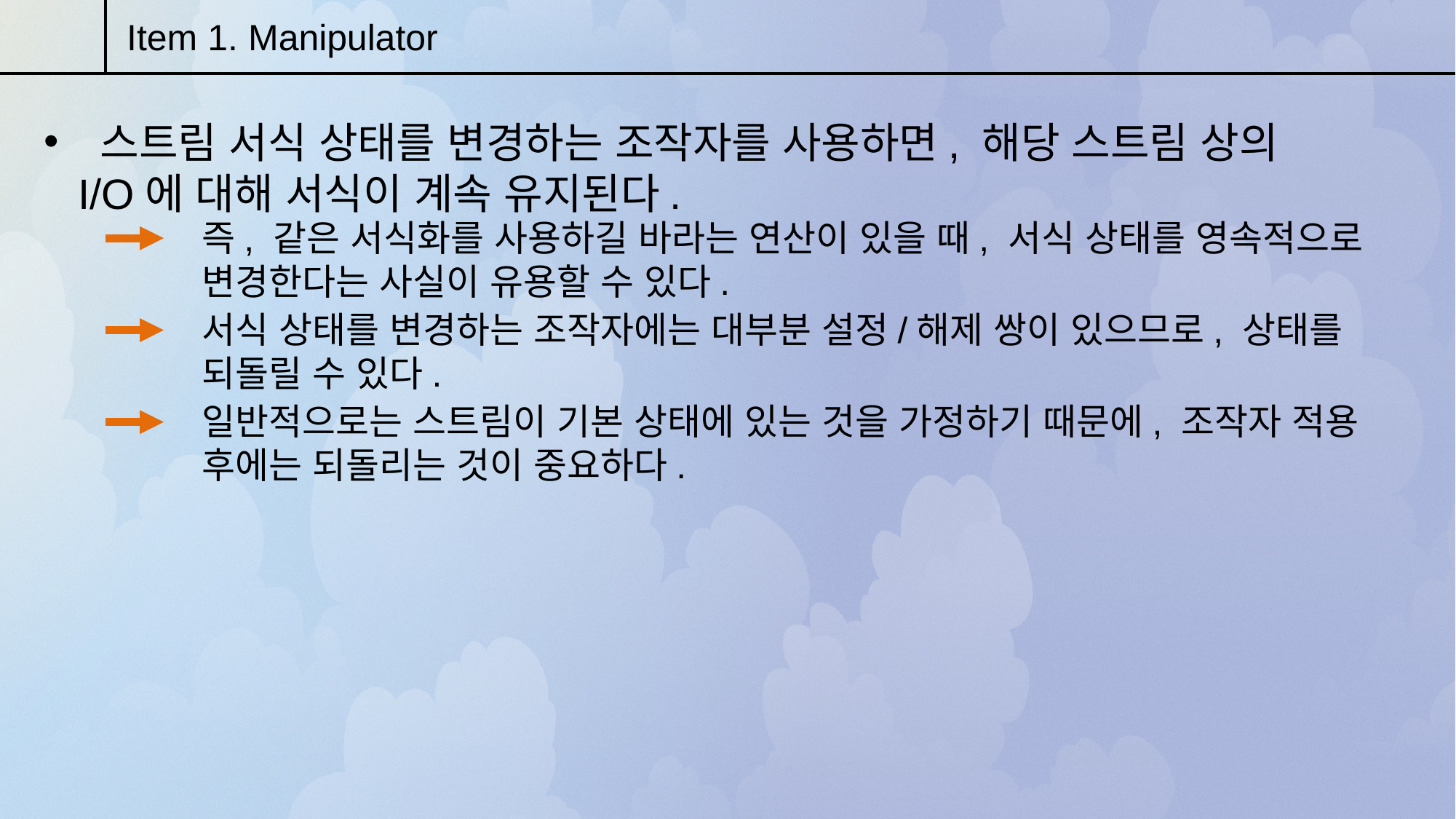

Item 1. Manipulator
 스트림 서식 상태를 변경하는 조작자를 사용하면, 해당 스트림 상의 I/O에 대해 서식이 계속 유지된다.
즉, 같은 서식화를 사용하길 바라는 연산이 있을 때, 서식 상태를 영속적으로 변경한다는 사실이 유용할 수 있다.
서식 상태를 변경하는 조작자에는 대부분 설정/해제 쌍이 있으므로, 상태를 되돌릴 수 있다.
일반적으로는 스트림이 기본 상태에 있는 것을 가정하기 때문에, 조작자 적용 후에는 되돌리는 것이 중요하다.